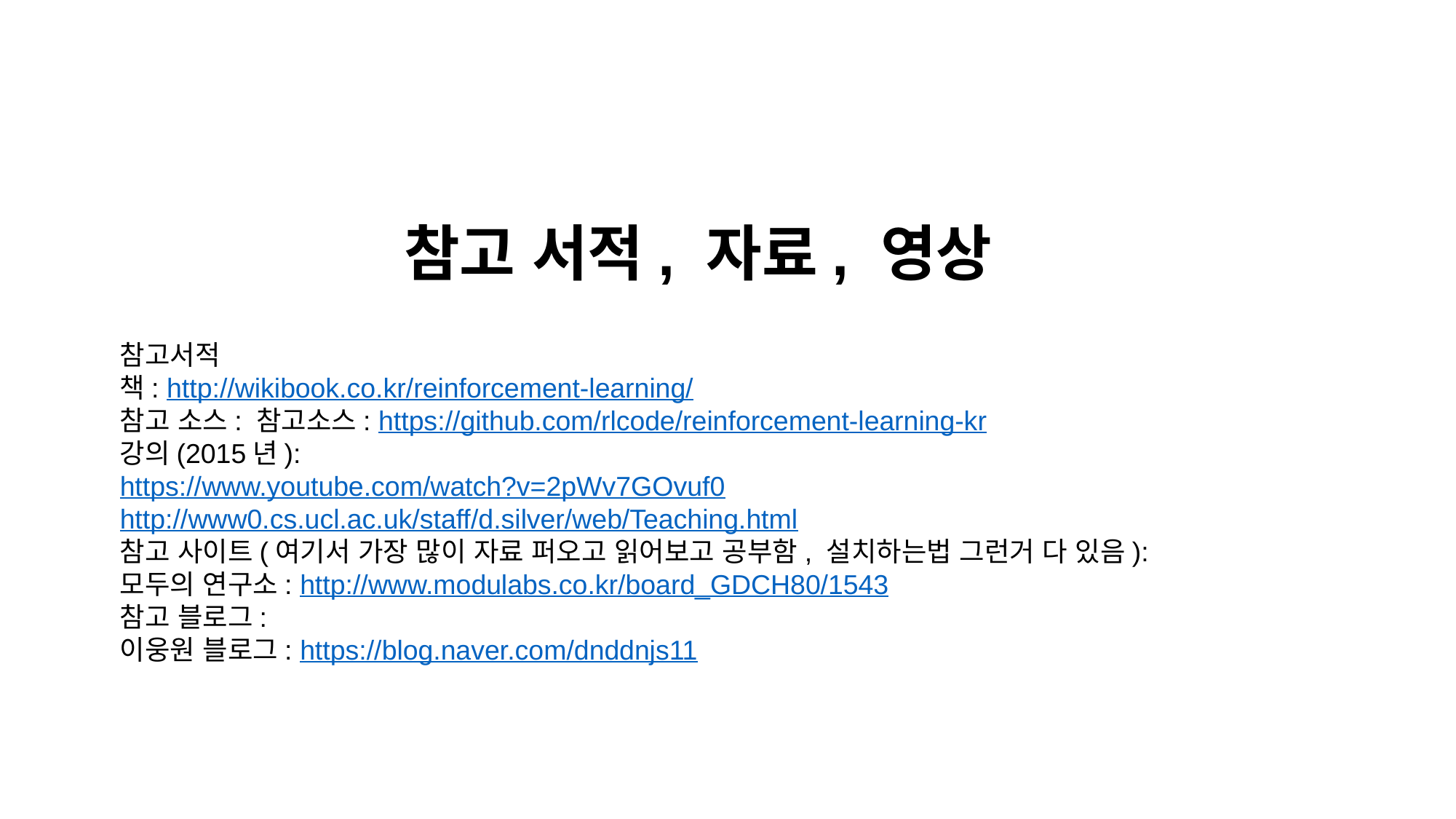

참고 서적, 자료, 영상
참고서적
책: http://wikibook.co.kr/reinforcement-learning/
참고 소스: 참고소스: https://github.com/rlcode/reinforcement-learning-kr
강의(2015년):
https://www.youtube.com/watch?v=2pWv7GOvuf0
http://www0.cs.ucl.ac.uk/staff/d.silver/web/Teaching.html
참고 사이트(여기서 가장 많이 자료 퍼오고 읽어보고 공부함, 설치하는법 그런거 다 있음):
모두의 연구소: http://www.modulabs.co.kr/board_GDCH80/1543
참고 블로그:
이웅원 블로그: https://blog.naver.com/dnddnjs11